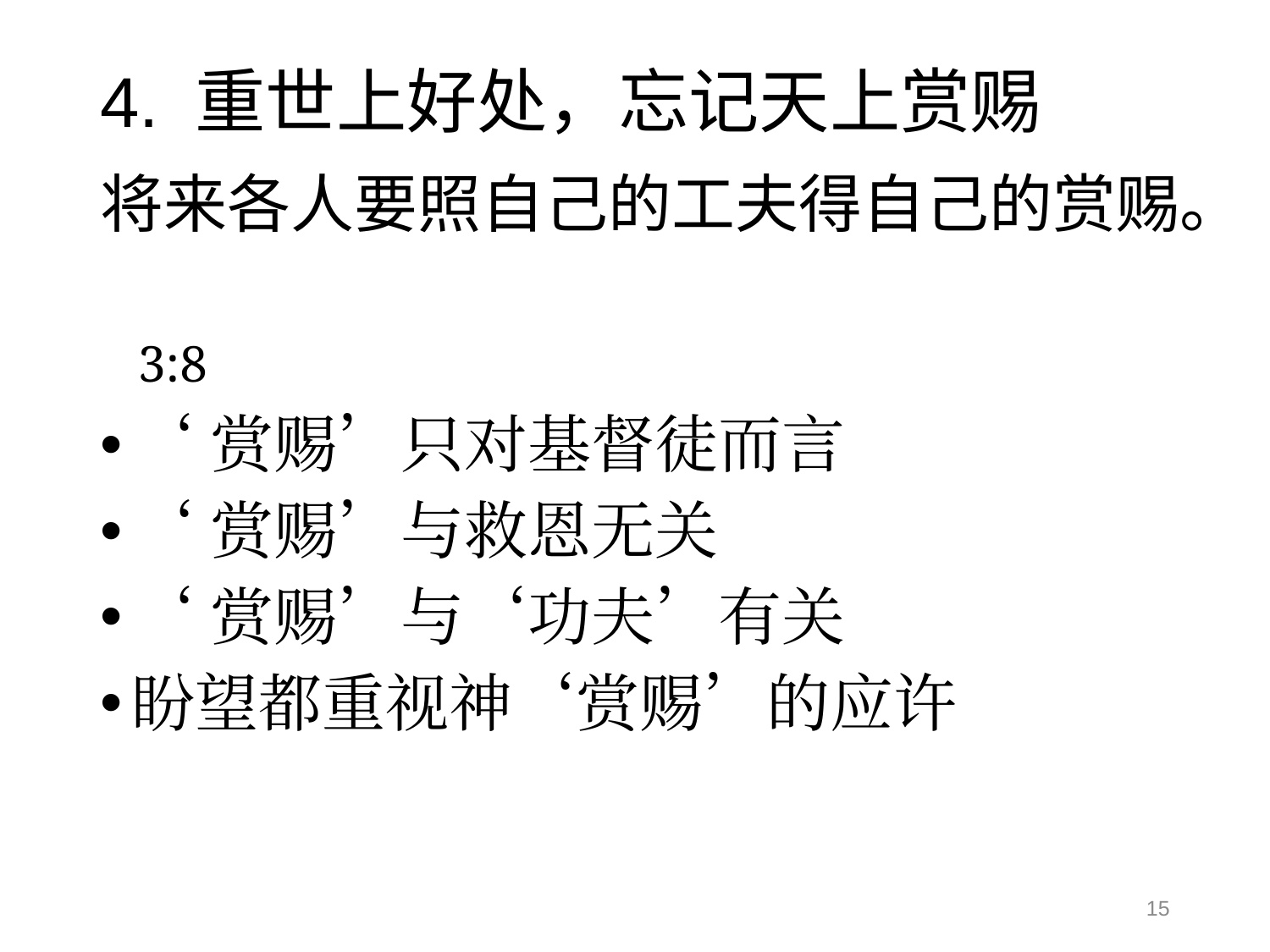

# 4. 重世上好处，忘记天上赏赐
将来各人要照自己的工夫得自己的赏赐。
                               3:8
‘赏赐’只对基督徒而言
‘赏赐’与救恩无关
‘赏赐’与‘功夫’有关
盼望都重视神‘赏赐’的应许
15